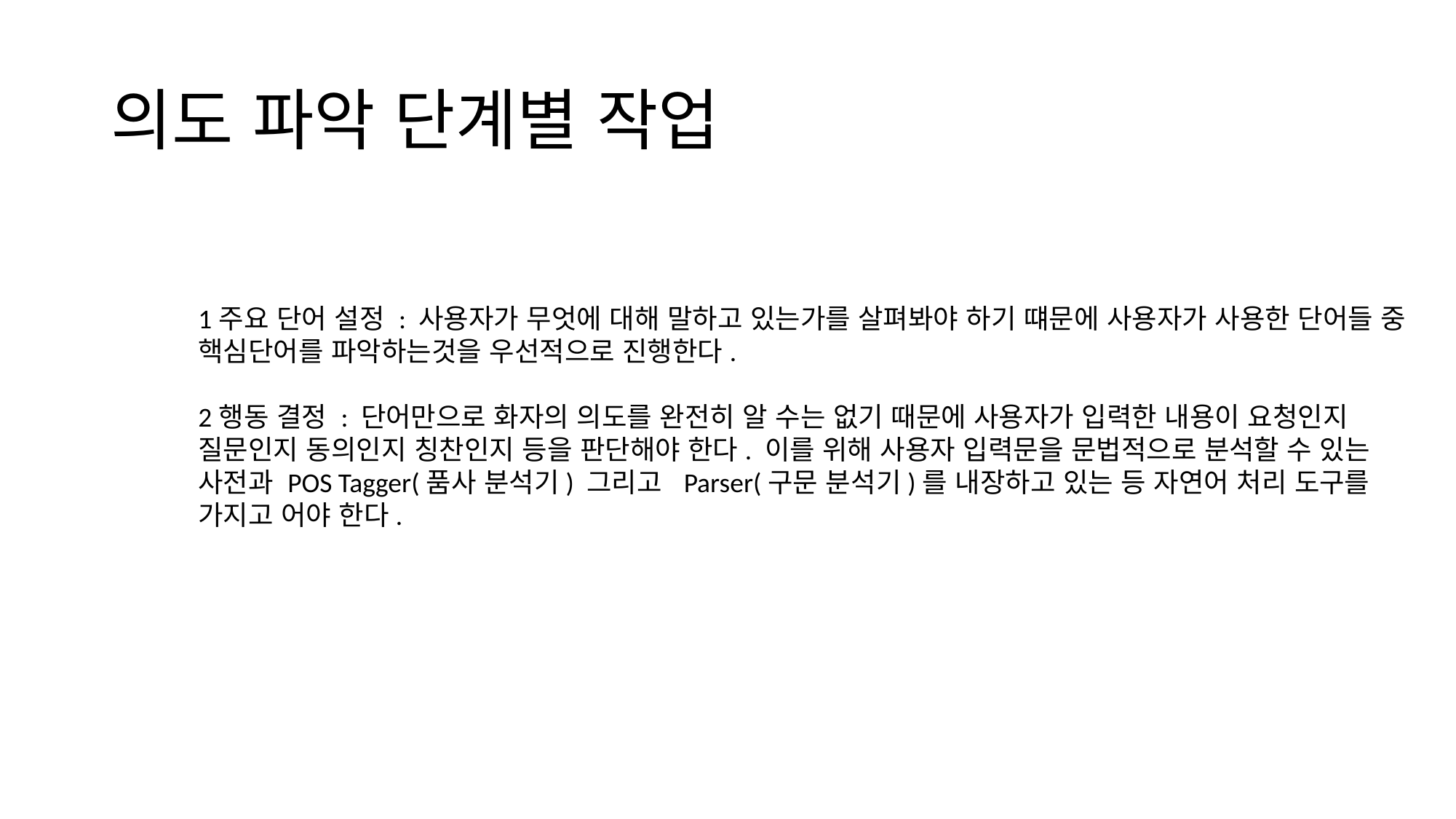

# 의도 파악 단계별 작업
1주요 단어 설정 : 사용자가 무엇에 대해 말하고 있는가를 살펴봐야 하기 떄문에 사용자가 사용한 단어들 중
핵심단어를 파악하는것을 우선적으로 진행한다.

2행동 결정 : 단어만으로 화자의 의도를 완전히 알 수는 없기 때문에 사용자가 입력한 내용이 요청인지
질문인지 동의인지 칭찬인지 등을 판단해야 한다. 이를 위해 사용자 입력문을 문법적으로 분석할 수 있는
사전과 POS Tagger(품사 분석기) 그리고  Parser(구문 분석기)를 내장하고 있는 등 자연어 처리 도구를
가지고 어야 한다.